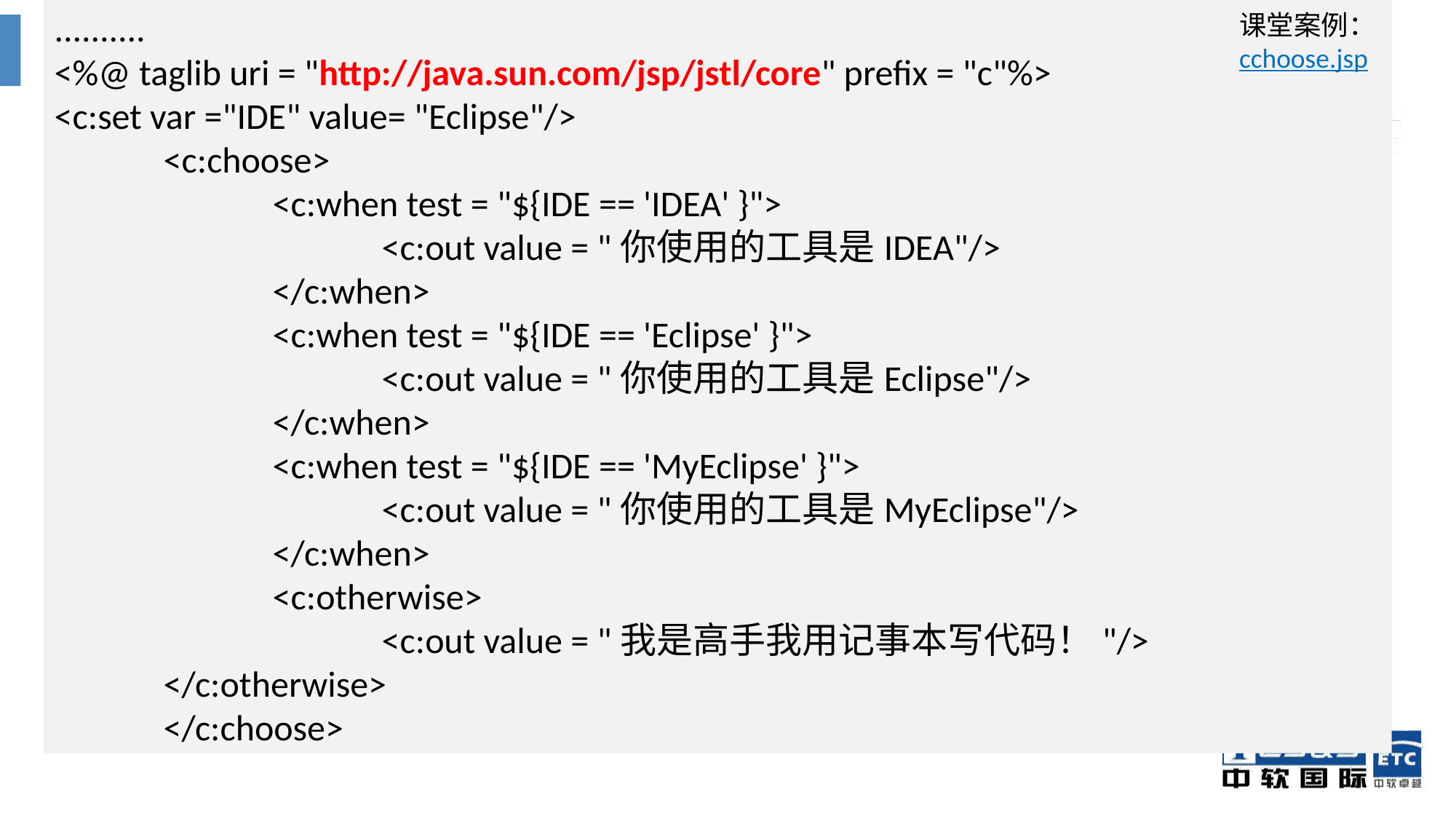

..........
<%@ taglib uri = "http://java.sun.com/jsp/jstl/core" prefix = "c"%>
<c:set var ="IDE" value= "Eclipse"/>
	<c:choose>
		<c:when test = "${IDE == 'IDEA' }">
			<c:out value = "你使用的工具是IDEA"/>
		</c:when>
		<c:when test = "${IDE == 'Eclipse' }">
			<c:out value = "你使用的工具是Eclipse"/>
		</c:when>
		<c:when test = "${IDE == 'MyEclipse' }">
			<c:out value = "你使用的工具是MyEclipse"/>
		</c:when>
		<c:otherwise>
    			<c:out value = "我是高手我用记事本写代码！"/>
    	</c:otherwise>
	</c:choose>
课堂案例：
cchoose.jsp